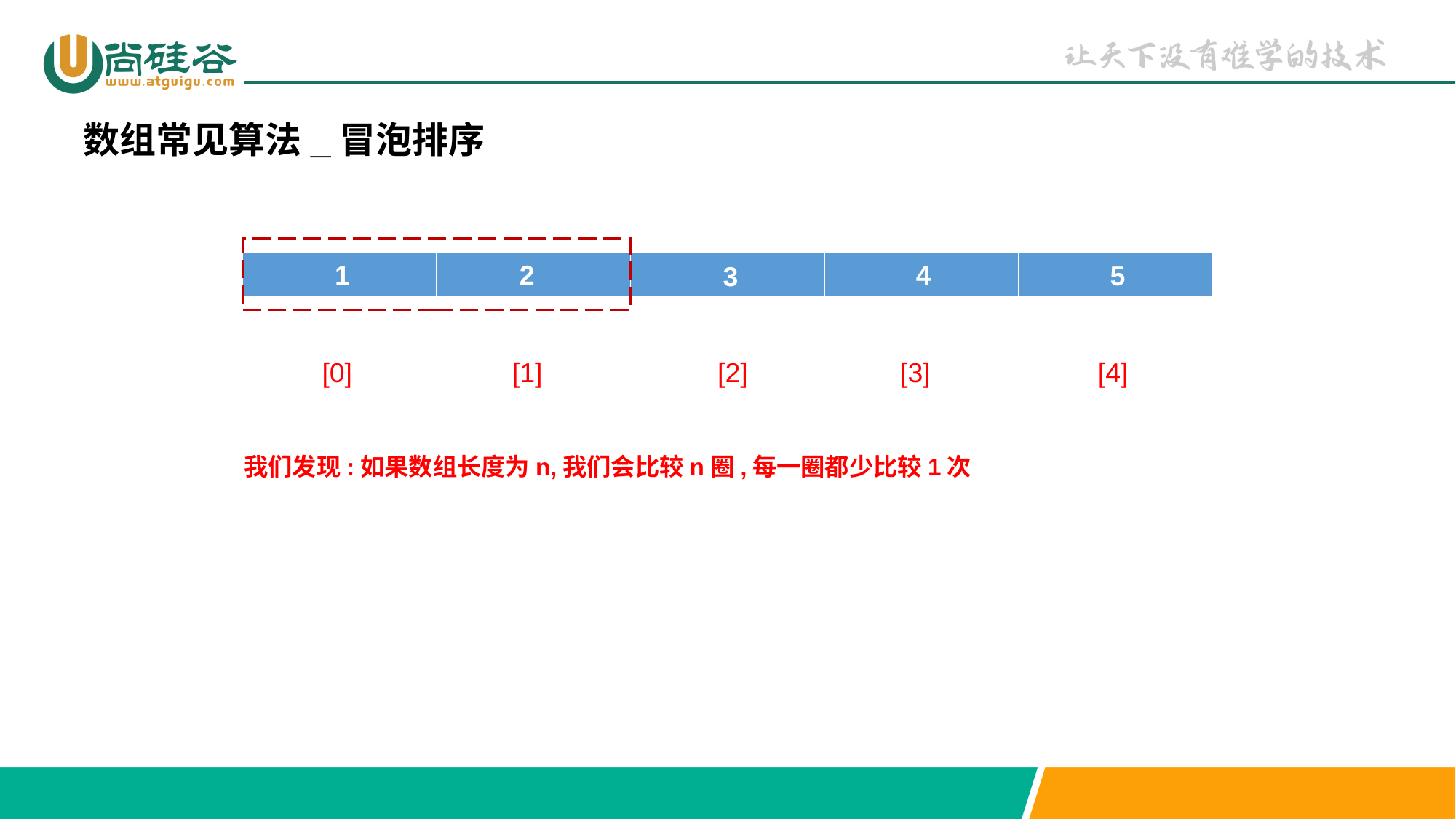

数组常见算法_冒泡排序

1
2
4
|  |  |  |  |  |
| --- | --- | --- | --- | --- |
5
3
         [0]                     [1]                       [2]                    [3]                      [4]
我们发现:如果数组长度为n,我们会比较n圈,每一圈都少比较1次